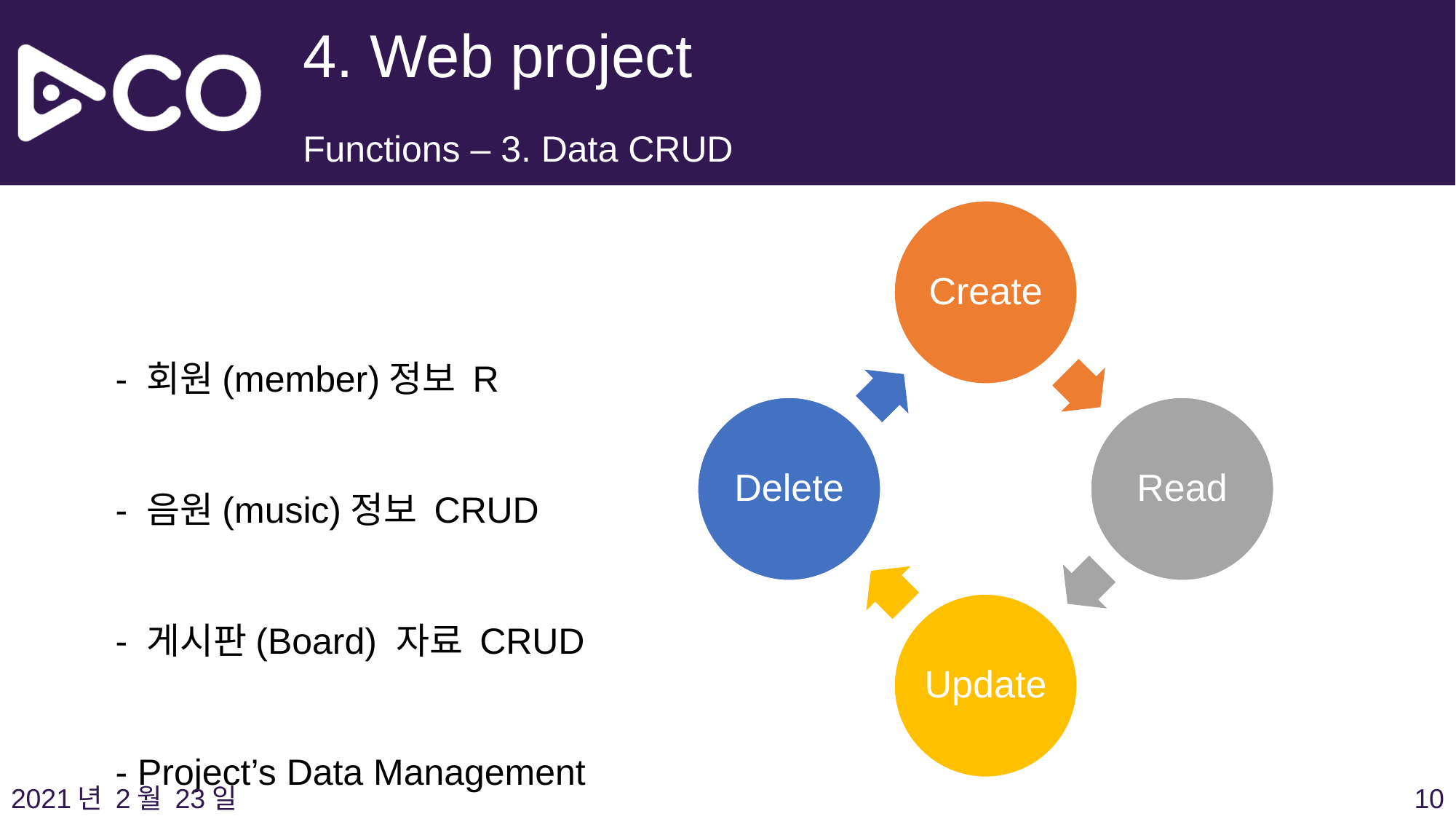

4. Web project
Functions – 3. Data CRUD

Create

Delete
Read

Update
	- 회원(member)정보 R
- 음원(music)정보 CRUD
- 게시판(Board) 자료 CRUD
	- Project’s Data Management
10
2021년 2월 23일